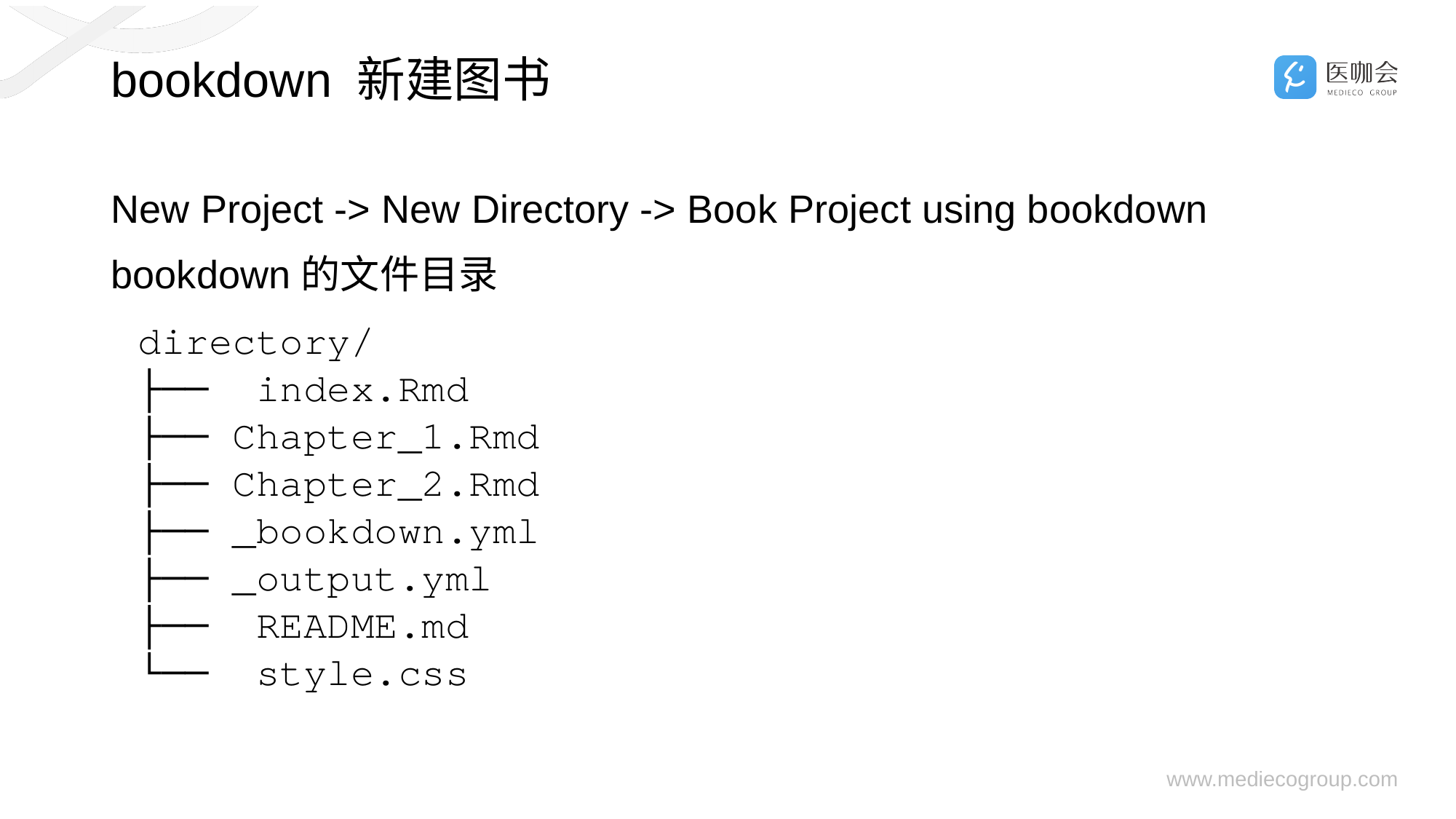

# bookdown 新建图书
New Project -> New Directory -> Book Project using bookdown
bookdown的文件目录
directory/
├──  index.Rmd
├── Chapter_1.Rmd
├── Chapter_2.Rmd
├── _bookdown.yml
├── _output.yml
├──  README.md
└──  style.css